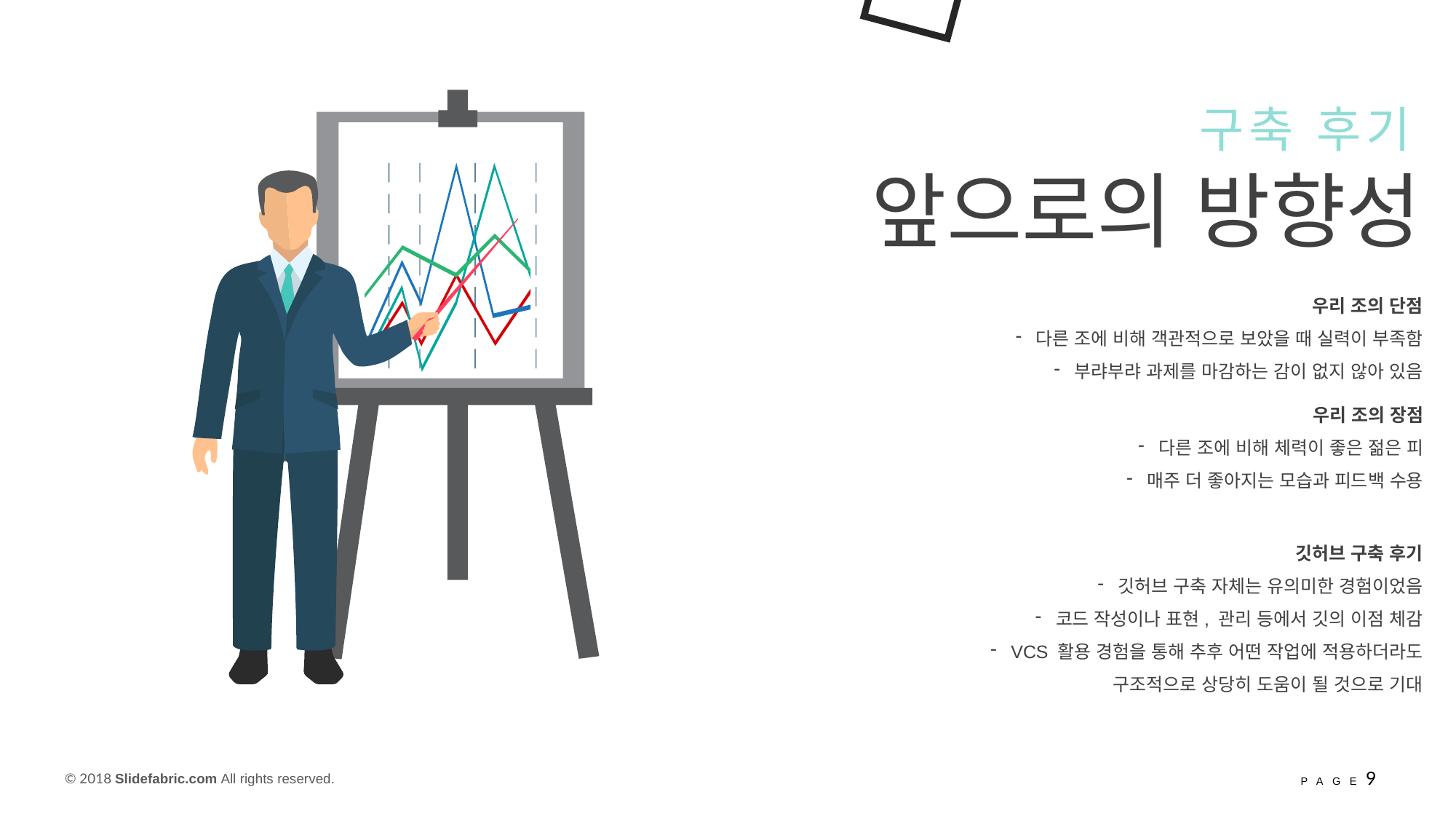

구축 후기

앞으로의 방향성

우리 조의 단점
다른 조에 비해 객관적으로 보았을 때 실력이 부족함
부랴부랴 과제를 마감하는 감이 없지 않아 있음

우리 조의 장점
다른 조에 비해 체력이 좋은 젊은 피
매주 더 좋아지는 모습과 피드백 수용

깃허브 구축 후기
깃허브 구축 자체는 유의미한 경험이었음
코드 작성이나 표현, 관리 등에서 깃의 이점 체감
VCS 활용 경험을 통해 추후 어떤 작업에 적용하더라도 구조적으로 상당히 도움이 될 것으로 기대